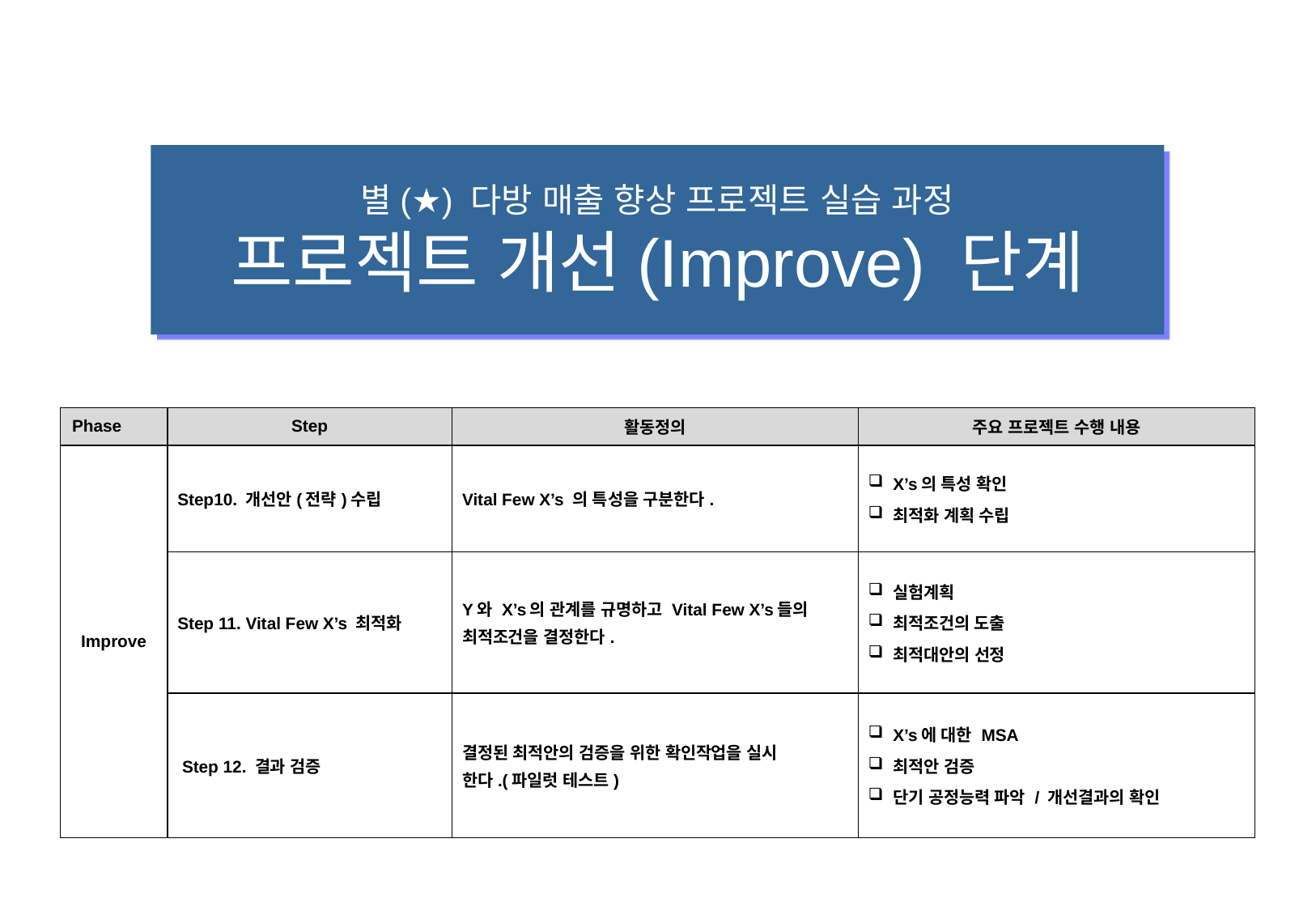

별(★) 다방 매출 향상 프로젝트 실습 과정
프로젝트 개선(Improve) 단계
| Phase | Step | 활동정의 | 주요 프로젝트 수행 내용 |
| --- | --- | --- | --- |
| Improve | Step10. 개선안(전략)수립 | Vital Few X’s 의 특성을 구분한다. | X’s의 특성 확인 최적화 계획 수립 |
|  | Step 11. Vital Few X’s 최적화 | Y와 X’s의 관계를 규명하고 Vital Few X’s들의 최적조건을 결정한다. | 실험계획 최적조건의 도출 최적대안의 선정 |
|  | Step 12. 결과 검증 | 결정된 최적안의 검증을 위한 확인작업을 실시 한다.(파일럿 테스트) | X’s에 대한 MSA 최적안 검증 단기 공정능력 파악 / 개선결과의 확인 |